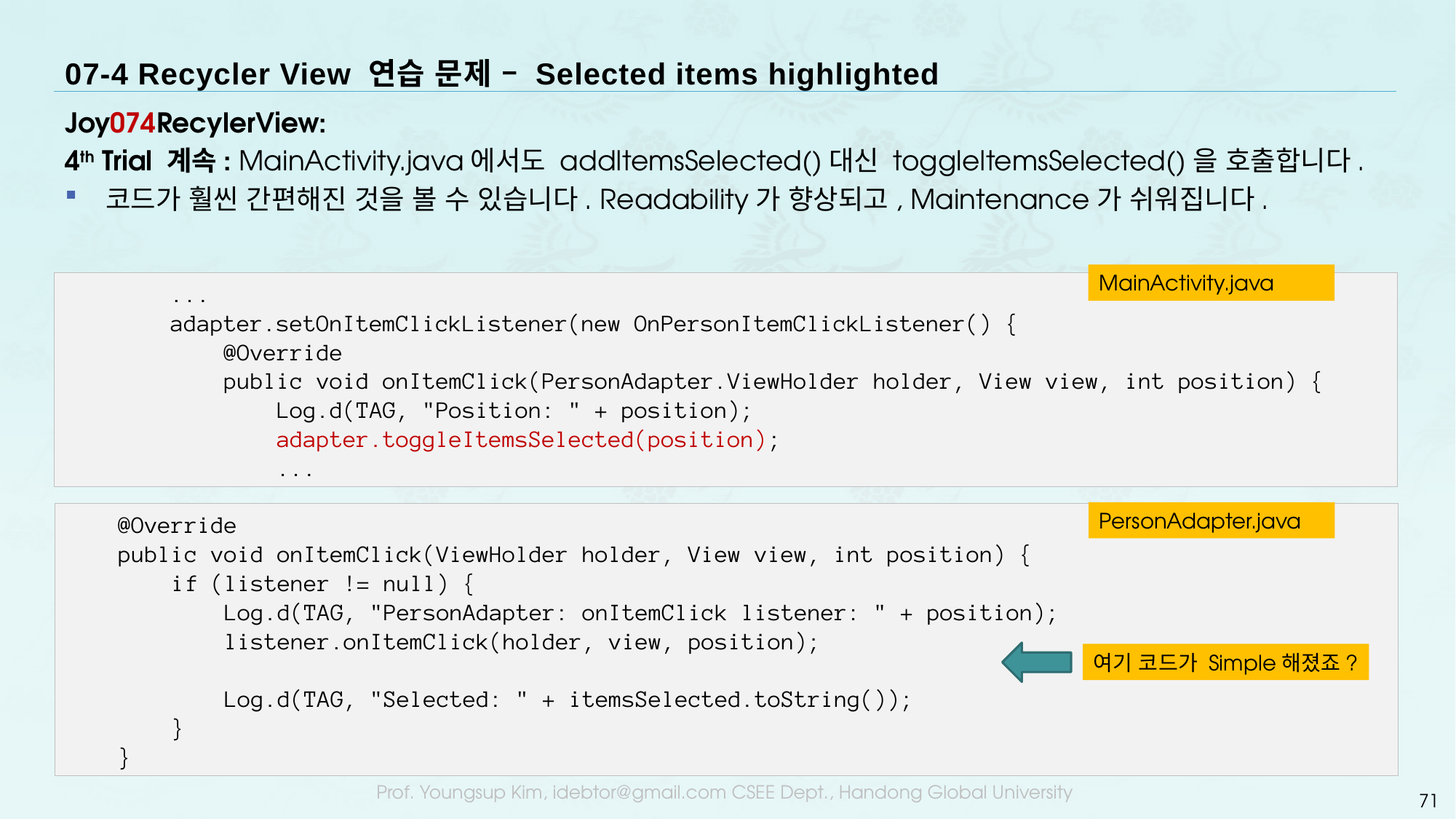

# 07-4 Recycler View 연습 문제 – Selected items highlighted
Joy074RecylerView:
4th Trial 계속: MainActivity.java에서도 addItemsSelected()대신 toggleItemsSelected()을 호출합니다.
코드가 훨씬 간편해진 것을 볼 수 있습니다. Readability가 향상되고, Maintenance가 쉬워집니다.

MainActivity.java
        ...
        adapter.setOnItemClickListener(new OnPersonItemClickListener() {
            @Override
            public void onItemClick(PersonAdapter.ViewHolder holder, View view, int position) {
                Log.d(TAG, "Position: " + position);
                adapter.toggleItemsSelected(position);
                ...
PersonAdapter.java
    @Override
    public void onItemClick(ViewHolder holder, View view, int position) {
        if (listener != null) {
            Log.d(TAG, "PersonAdapter: onItemClick listener: " + position);
            listener.onItemClick(holder, view, position);

            Log.d(TAG, "Selected: " + itemsSelected.toString());
        }
    }

여기 코드가 Simple해졌죠?
71